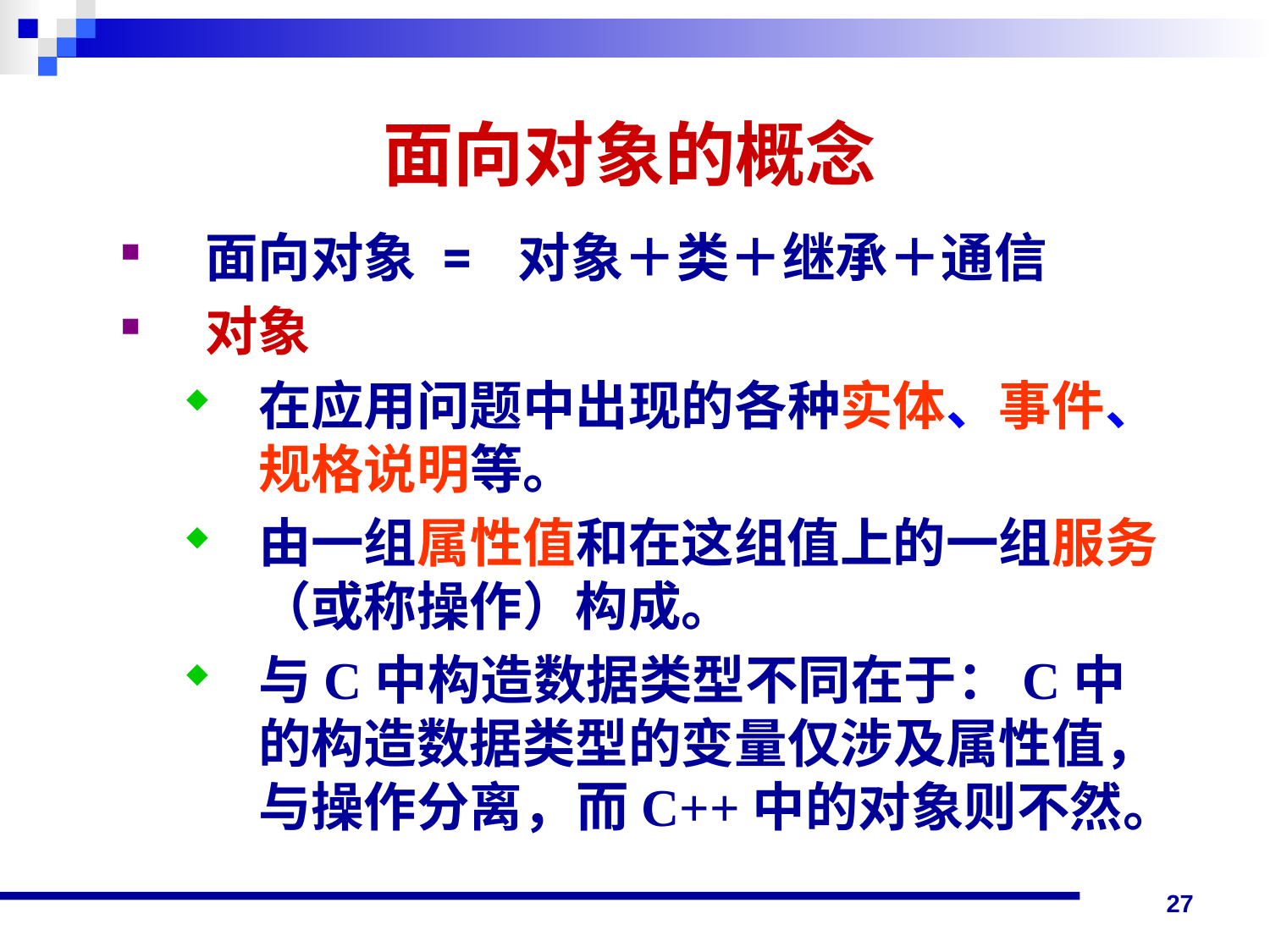

面向对象的概念
面向对象 = 对象＋类＋继承＋通信
对象
在应用问题中出现的各种实体、事件、规格说明等。
由一组属性值和在这组值上的一组服务（或称操作）构成。
与C中构造数据类型不同在于：C中的构造数据类型的变量仅涉及属性值，与操作分离，而C++中的对象则不然。
27